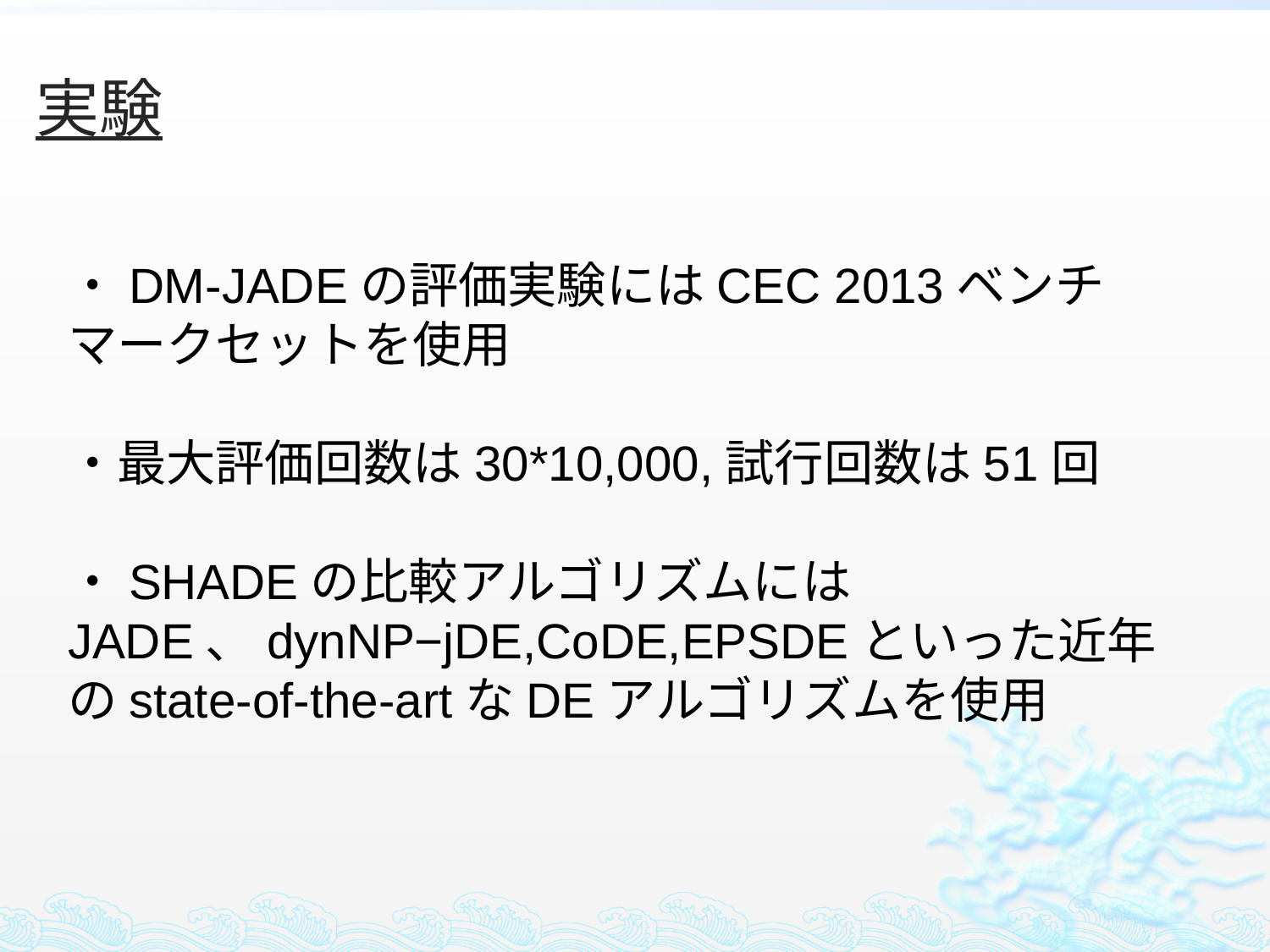

実験
・DM-JADEの評価実験にはCEC 2013ベンチマークセットを使用

・最大評価回数は30*10,000,試行回数は51回

・SHADEの比較アルゴリズムにはJADE、dynNP−jDE,CoDE,EPSDEといった近年のstate-of-the-artなDEアルゴリズムを使用